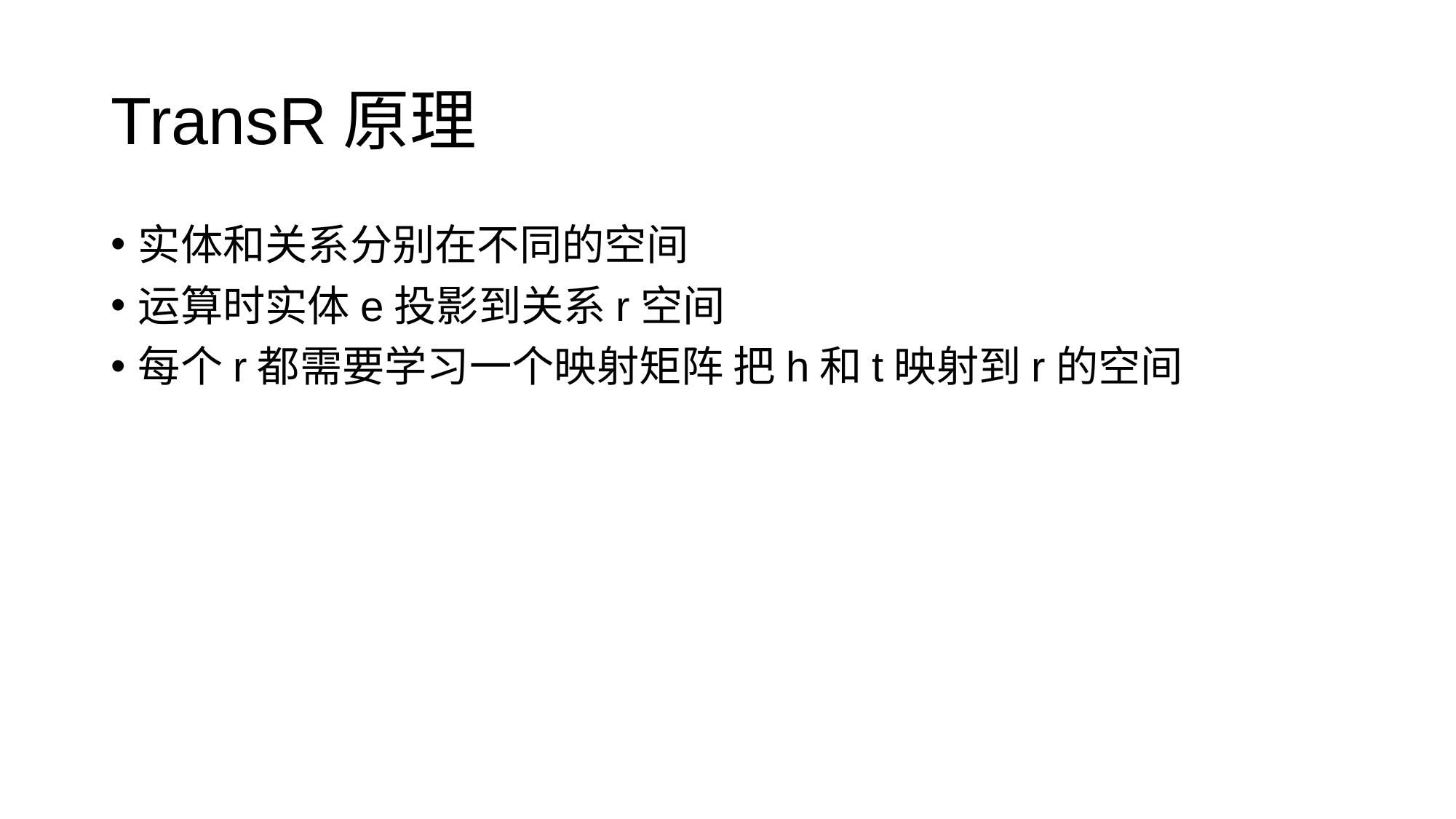

# TransR原理
实体和关系分别在不同的空间
运算时实体e投影到关系r空间
每个r都需要学习一个映射矩阵 把h和t映射到r的空间